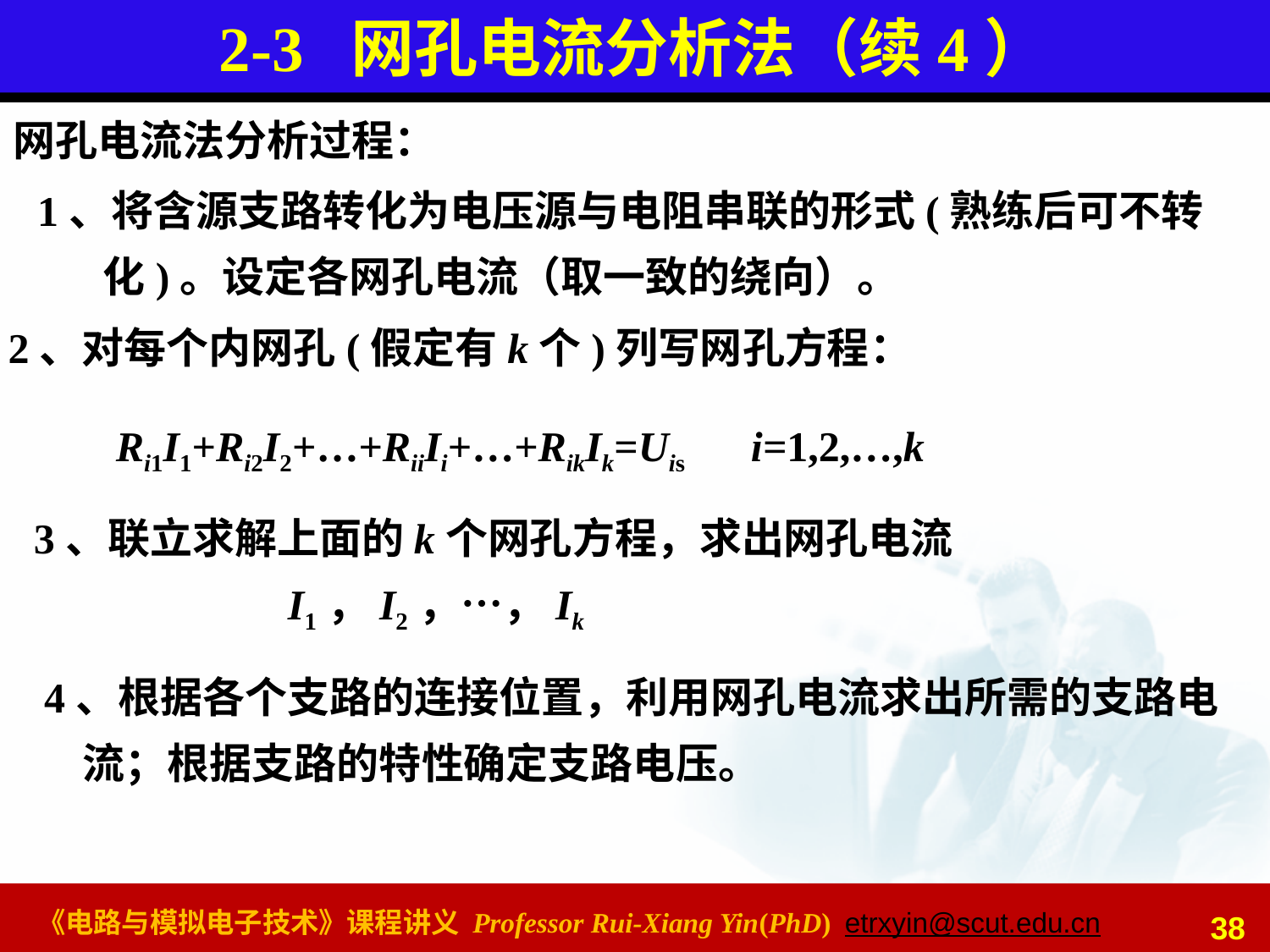

2-3  网孔电流分析法（续4）
网孔电流法分析过程：
1、将含源支路转化为电压源与电阻串联的形式(熟练后可不转化)。设定各网孔电流（取一致的绕向）。
2、对每个内网孔(假定有k个)列写网孔方程：
Ri1I1+Ri2I2+…+RiiIi+…+RikIk=Uis	i=1,2,…,k
3、联立求解上面的k个网孔方程，求出网孔电流
		I1，I2，…，Ik
4、根据各个支路的连接位置，利用网孔电流求出所需的支路电
   流；根据支路的特性确定支路电压。
38